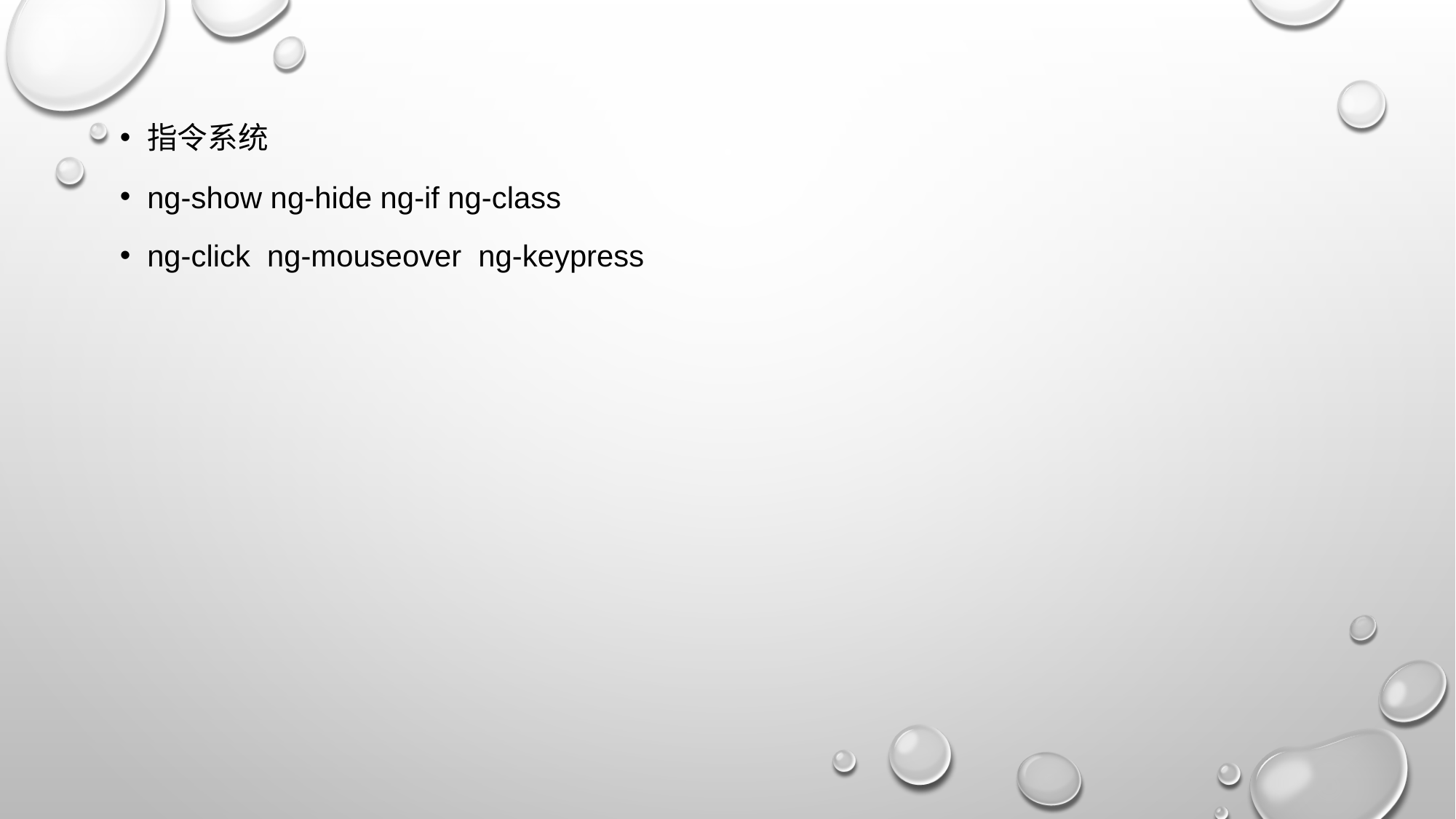

指令系统
ng-show ng-hide ng-if ng-class
ng-click  ng-mouseover  ng-keypress